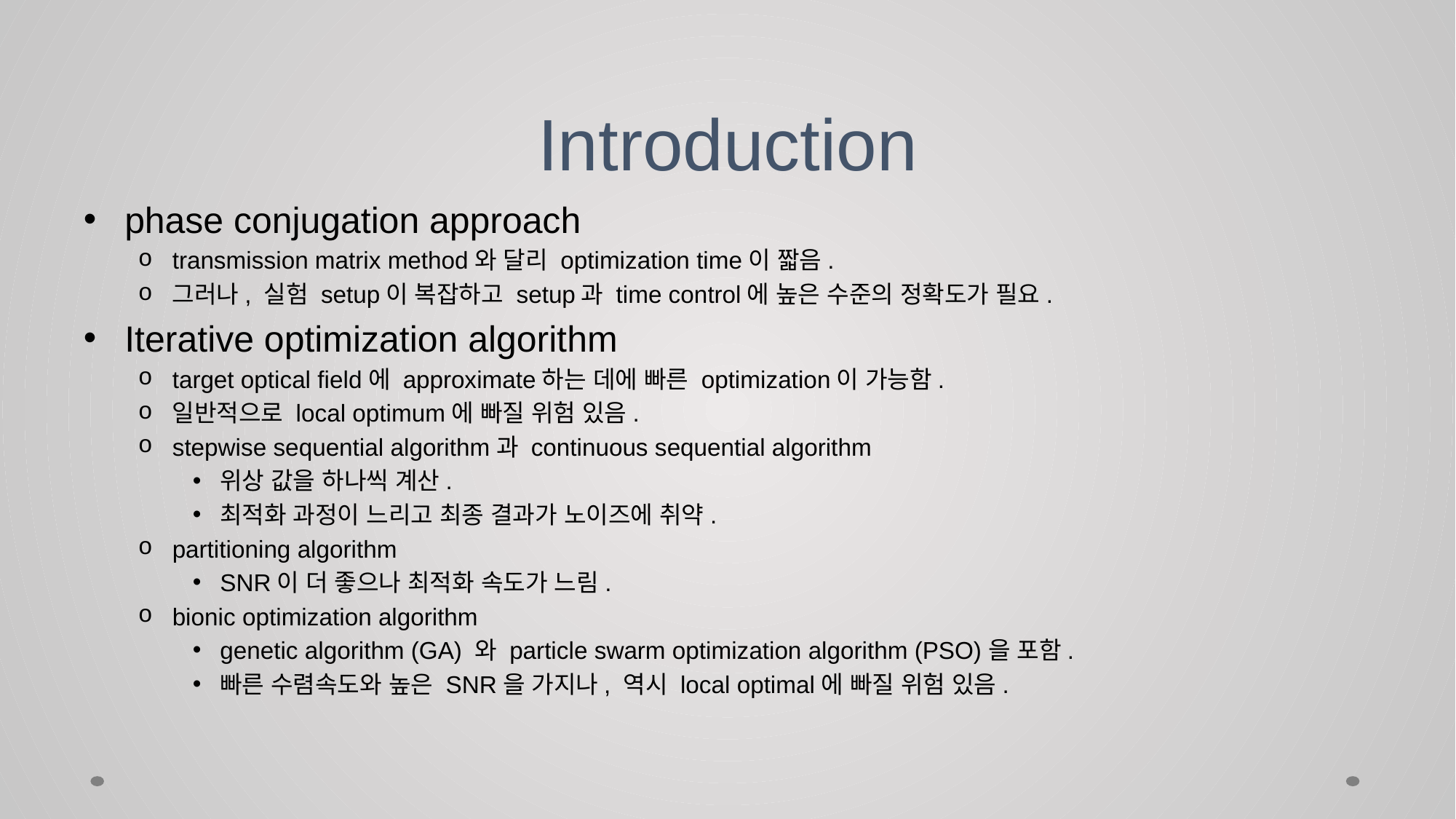

# Introduction
phase conjugation approach
transmission matrix method와 달리 optimization time이 짧음.
그러나, 실험 setup이 복잡하고 setup과 time control에 높은 수준의 정확도가 필요.
Iterative optimization algorithm
target optical field에 approximate하는 데에 빠른 optimization이 가능함.
일반적으로 local optimum에 빠질 위험 있음.
stepwise sequential algorithm과 continuous sequential algorithm
위상 값을 하나씩 계산.
최적화 과정이 느리고 최종 결과가 노이즈에 취약.
partitioning algorithm
SNR이 더 좋으나 최적화 속도가 느림.
bionic optimization algorithm
genetic algorithm (GA) 와 particle swarm optimization algorithm (PSO)을 포함.
빠른 수렴속도와 높은 SNR을 가지나, 역시 local optimal에 빠질 위험 있음.